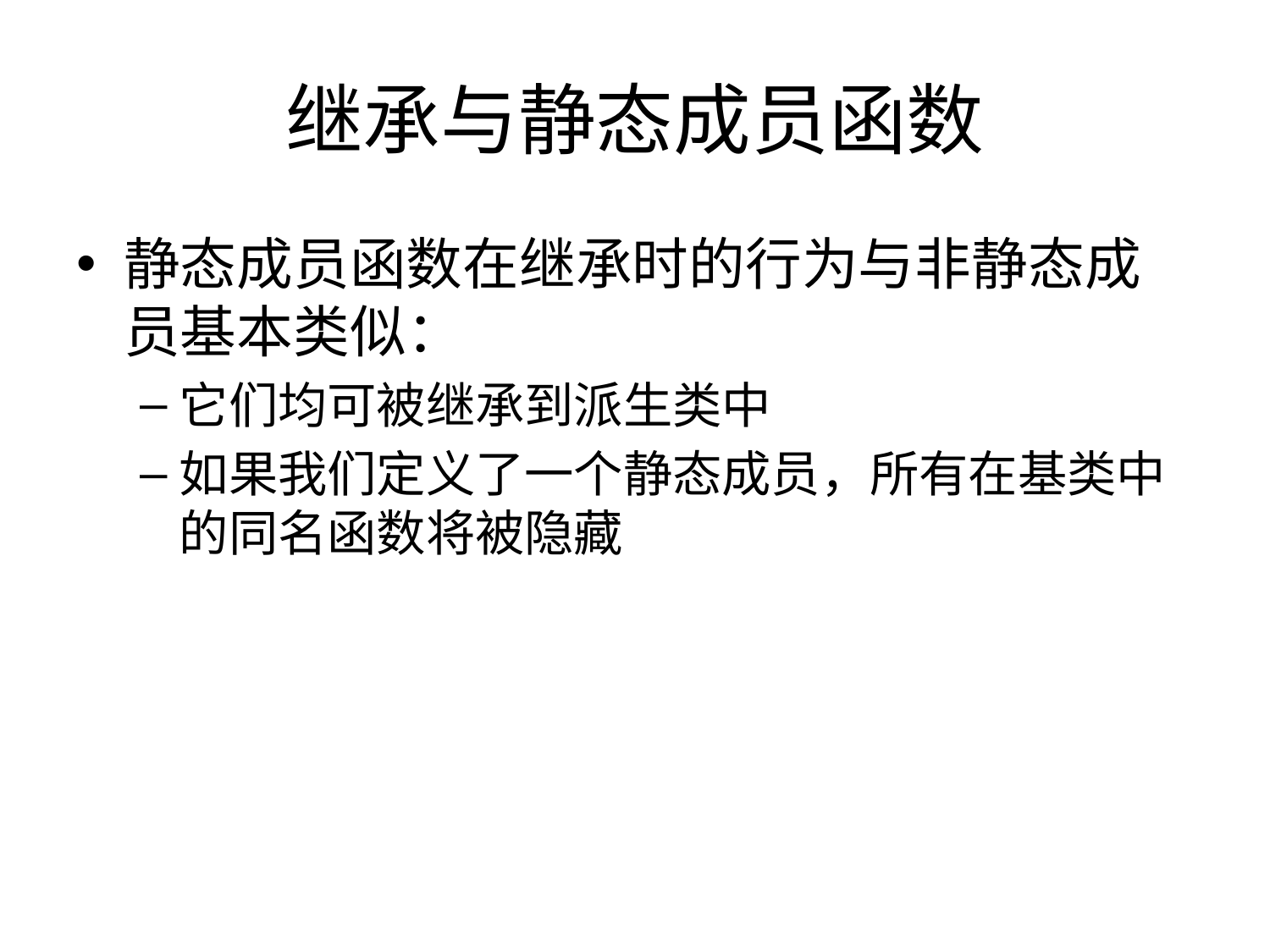

# 继承与静态成员函数
静态成员函数在继承时的行为与非静态成员基本类似：
它们均可被继承到派生类中
如果我们定义了一个静态成员，所有在基类中的同名函数将被隐藏